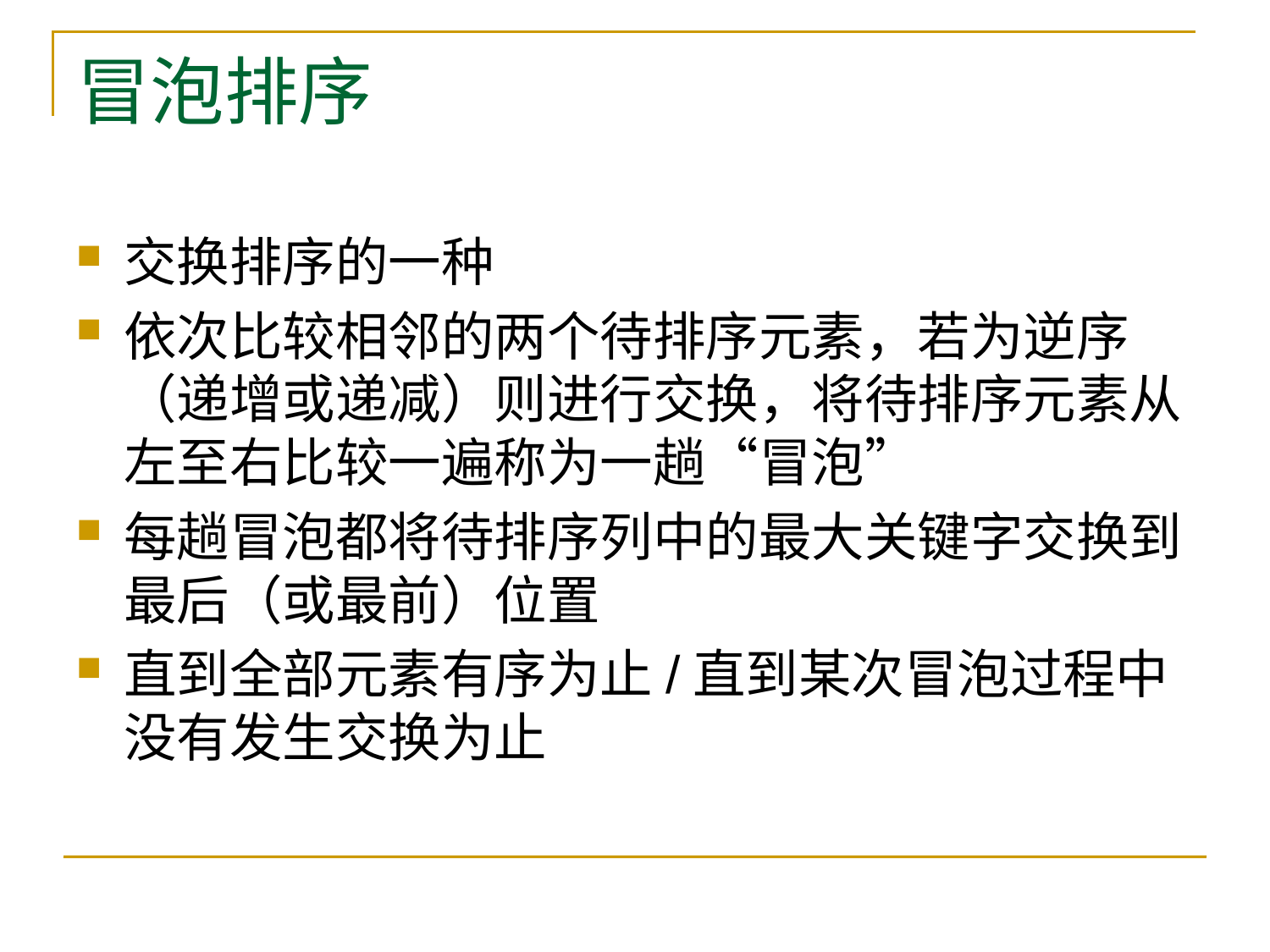

# 冒泡排序
交换排序的一种
依次比较相邻的两个待排序元素，若为逆序（递增或递减）则进行交换，将待排序元素从左至右比较一遍称为一趟“冒泡”
每趟冒泡都将待排序列中的最大关键字交换到最后（或最前）位置
直到全部元素有序为止/直到某次冒泡过程中没有发生交换为止